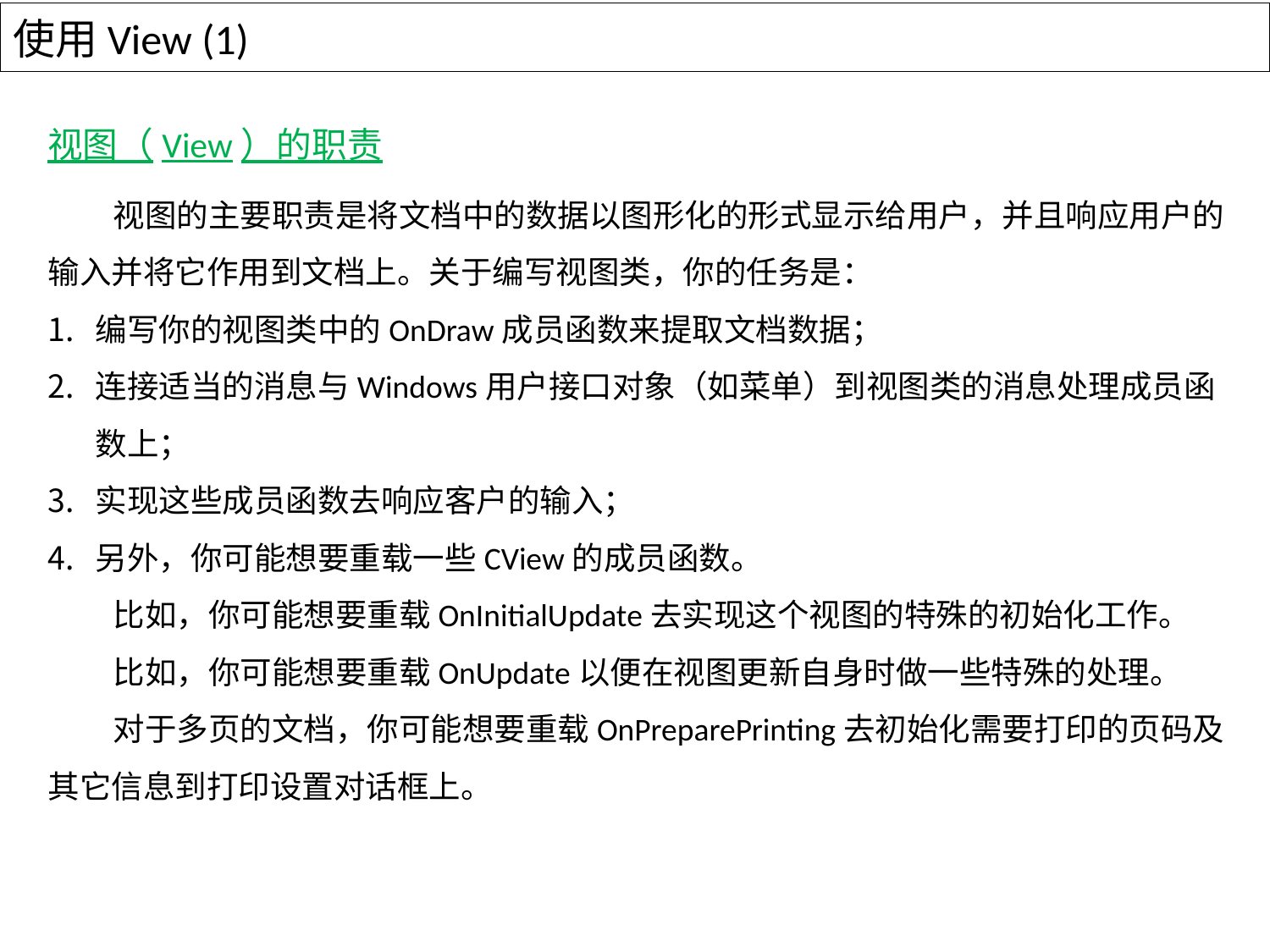

# 使用View (1)
视图（View）的职责
        视图的主要职责是将文档中的数据以图形化的形式显示给用户，并且响应用户的输入并将它作用到文档上。关于编写视图类，你的任务是：
编写你的视图类中的OnDraw成员函数来提取文档数据；
连接适当的消息与Windows用户接口对象（如菜单）到视图类的消息处理成员函数上；
实现这些成员函数去响应客户的输入；
另外，你可能想要重载一些CView的成员函数。
        比如，你可能想要重载OnInitialUpdate去实现这个视图的特殊的初始化工作。
        比如，你可能想要重载OnUpdate以便在视图更新自身时做一些特殊的处理。
        对于多页的文档，你可能想要重载OnPreparePrinting去初始化需要打印的页码及其它信息到打印设置对话框上。